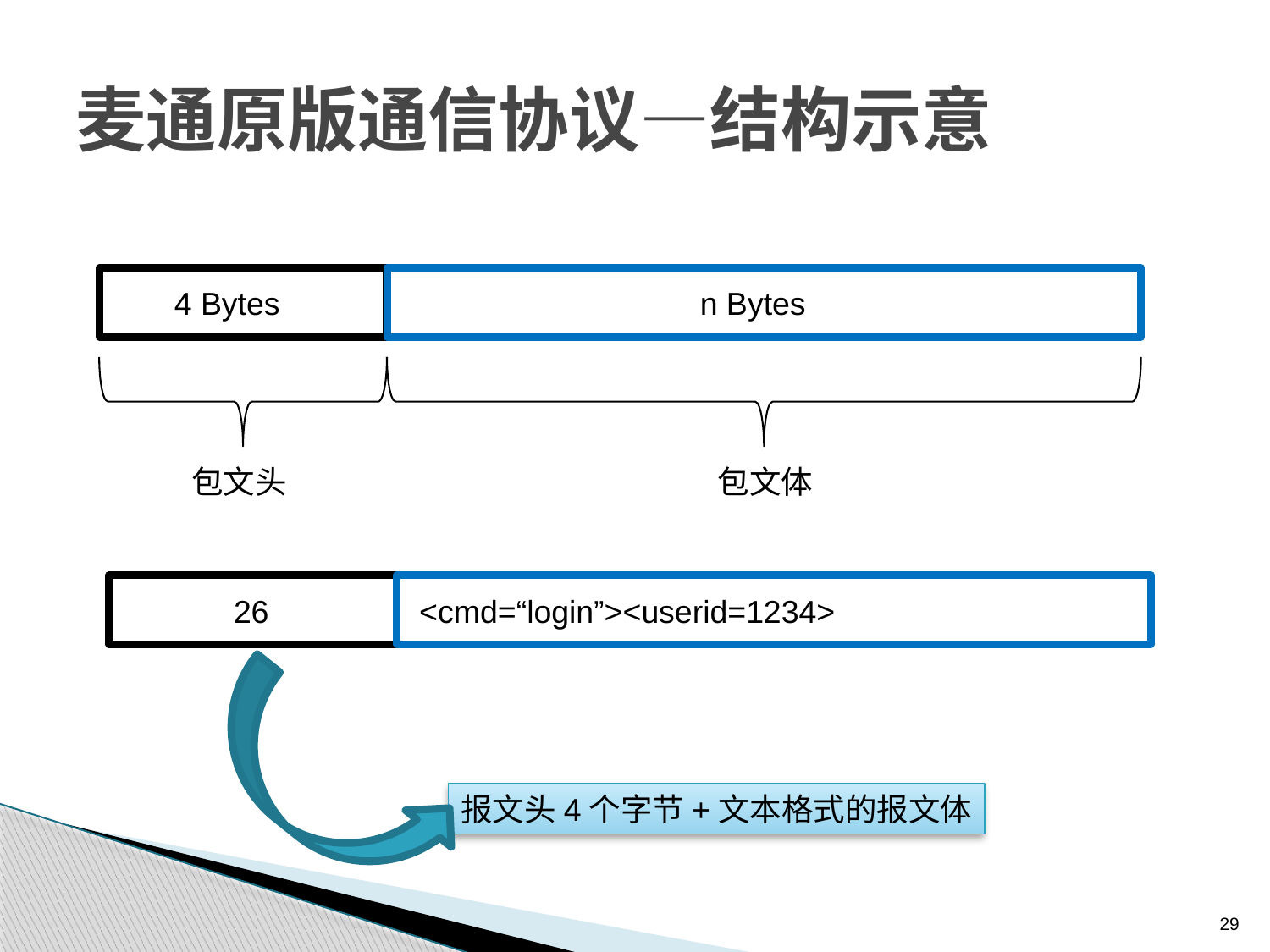

# 麦通原版通信协议—结构示意

4 Bytes
n Bytes
包文头
包文体

26
<cmd=“login”><userid=1234>

报文头4个字节+文本格式的报文体
29